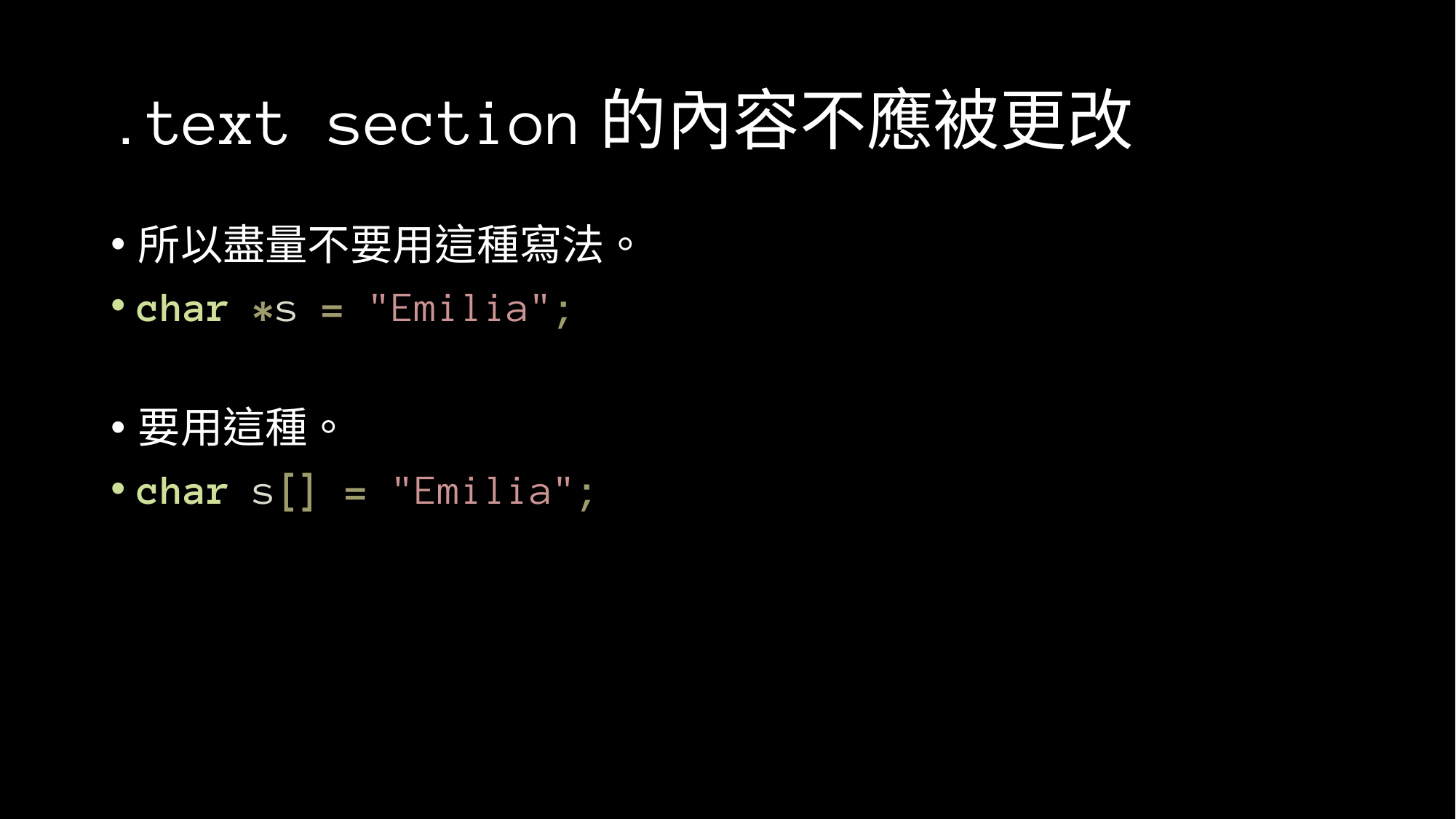

# .text section的內容不應被更改
所以盡量不要用這種寫法。
char *s = "Emilia";

要用這種。
char s[] = "Emilia";